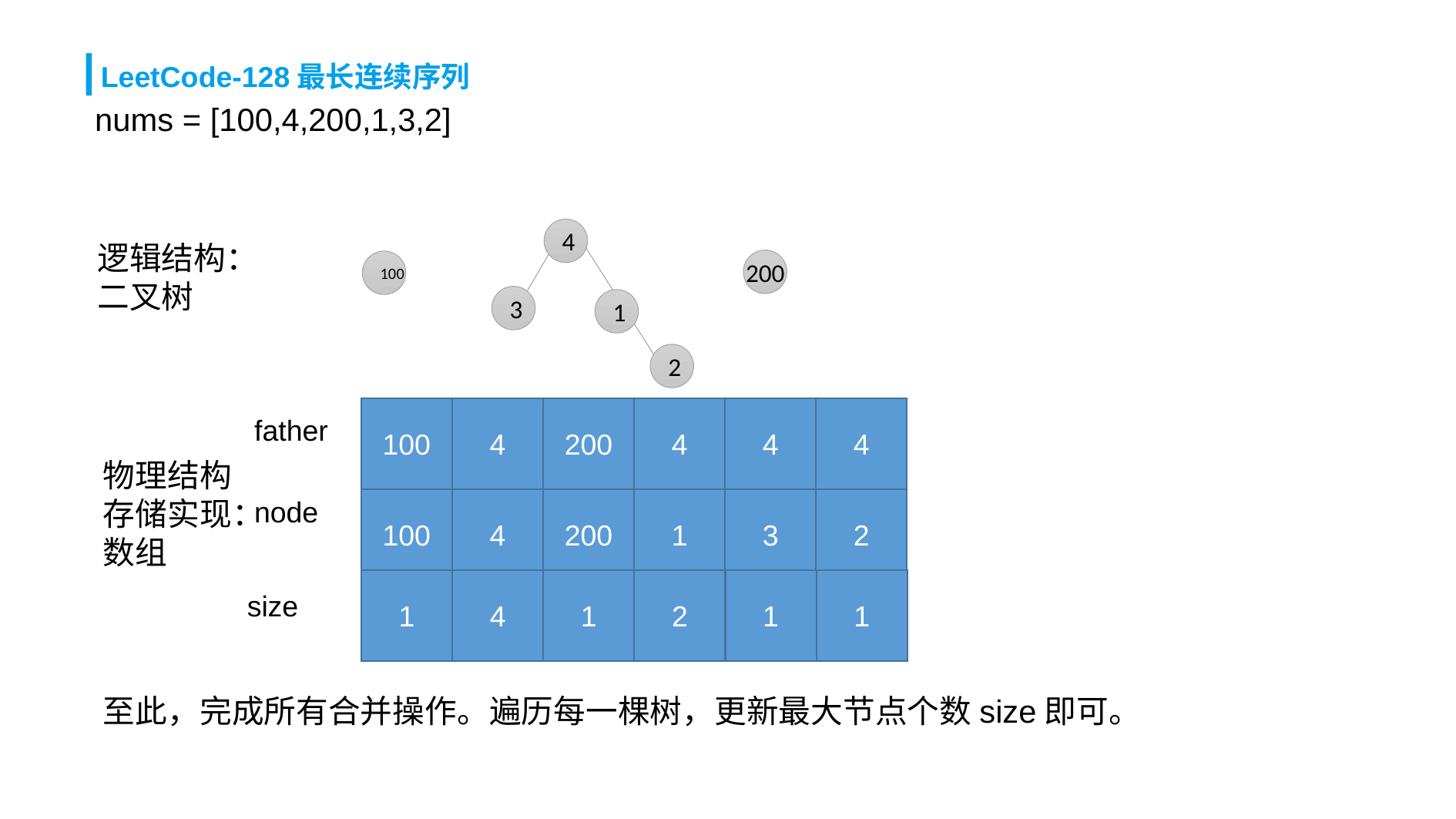

LeetCode-128最长连续序列

nums = [100,4,200,1,3,2]

4
3
1
2
逻辑结构：二叉树
200
100
100
4
200
4
4
4
100
4
200
1
3
2
father
物理结构存储实现：数组
node
1
4
1
2
1
1
size
至此，完成所有合并操作。遍历每一棵树，更新最大节点个数size即可。